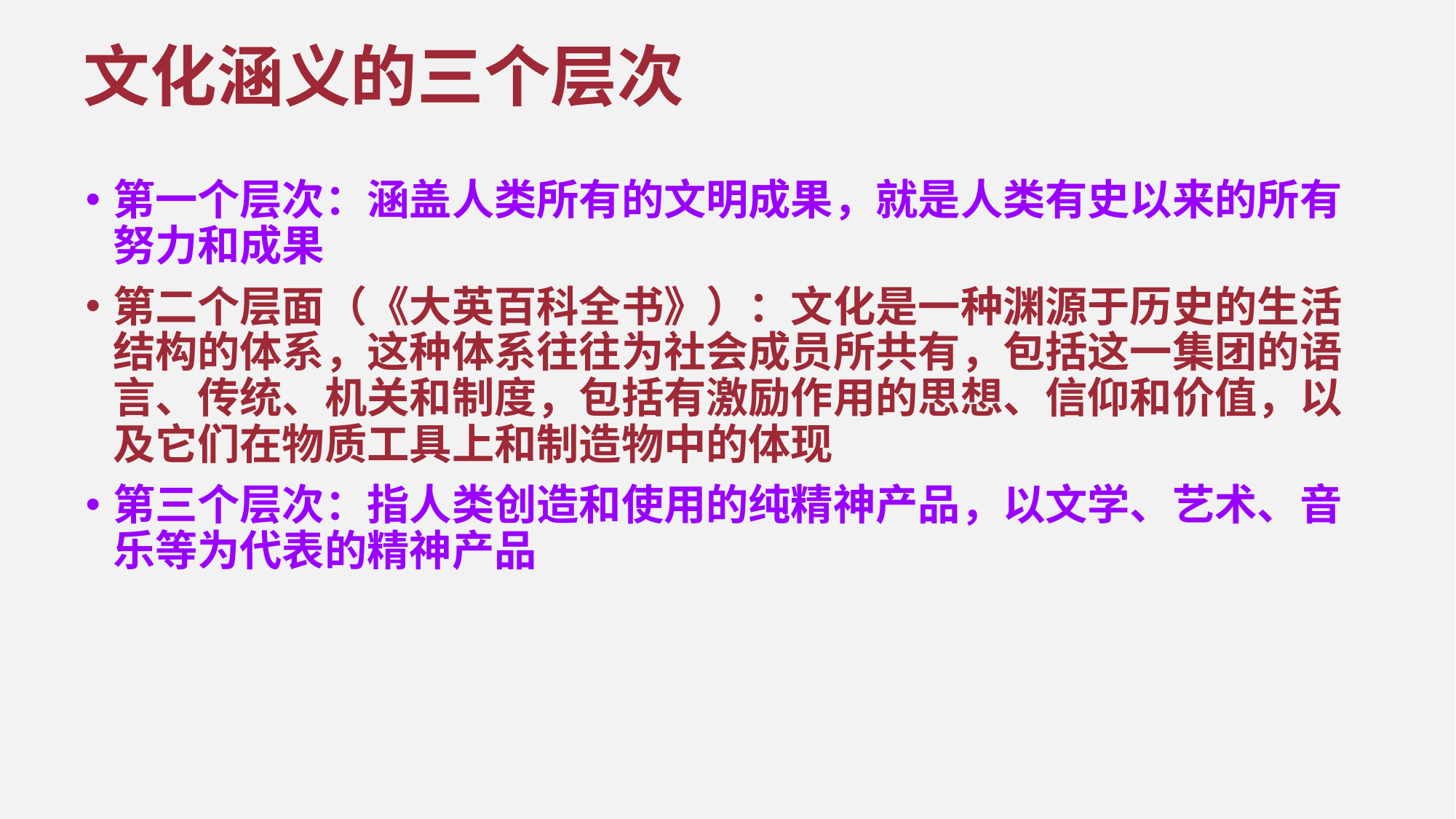

文化涵义的三个层次
第一个层次：涵盖人类所有的文明成果，就是人类有史以来的所有努力和成果
第二个层面（《大英百科全书》）：文化是一种渊源于历史的生活结构的体系，这种体系往往为社会成员所共有，包括这一集团的语言、传统、机关和制度，包括有激励作用的思想、信仰和价值，以及它们在物质工具上和制造物中的体现
第三个层次：指人类创造和使用的纯精神产品，以文学、艺术、音乐等为代表的精神产品